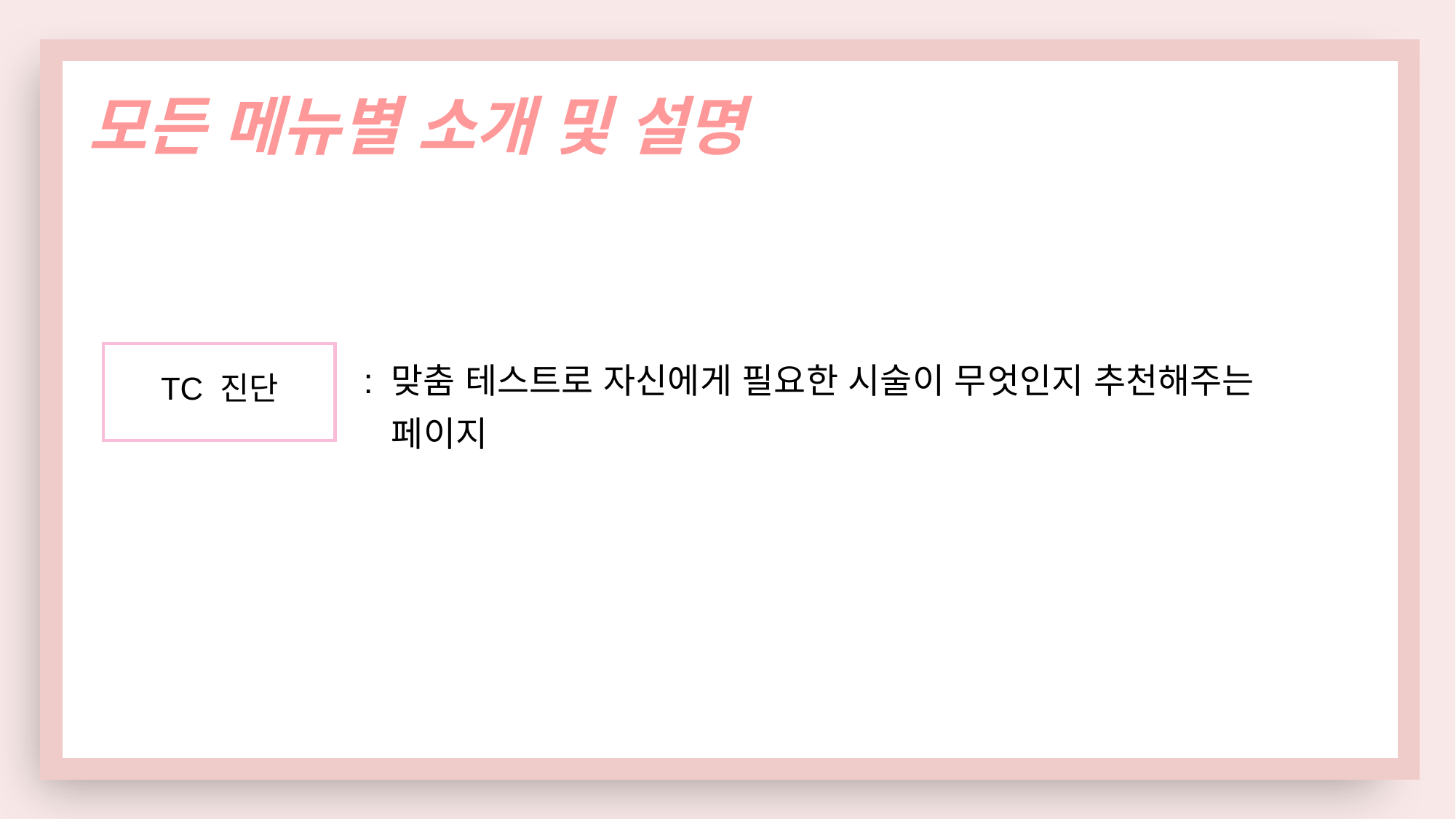

모든 메뉴별 소개 및 설명

: 맞춤 테스트로 자신에게 필요한 시술이 무엇인지 추천해주는
  페이지

TC 진단